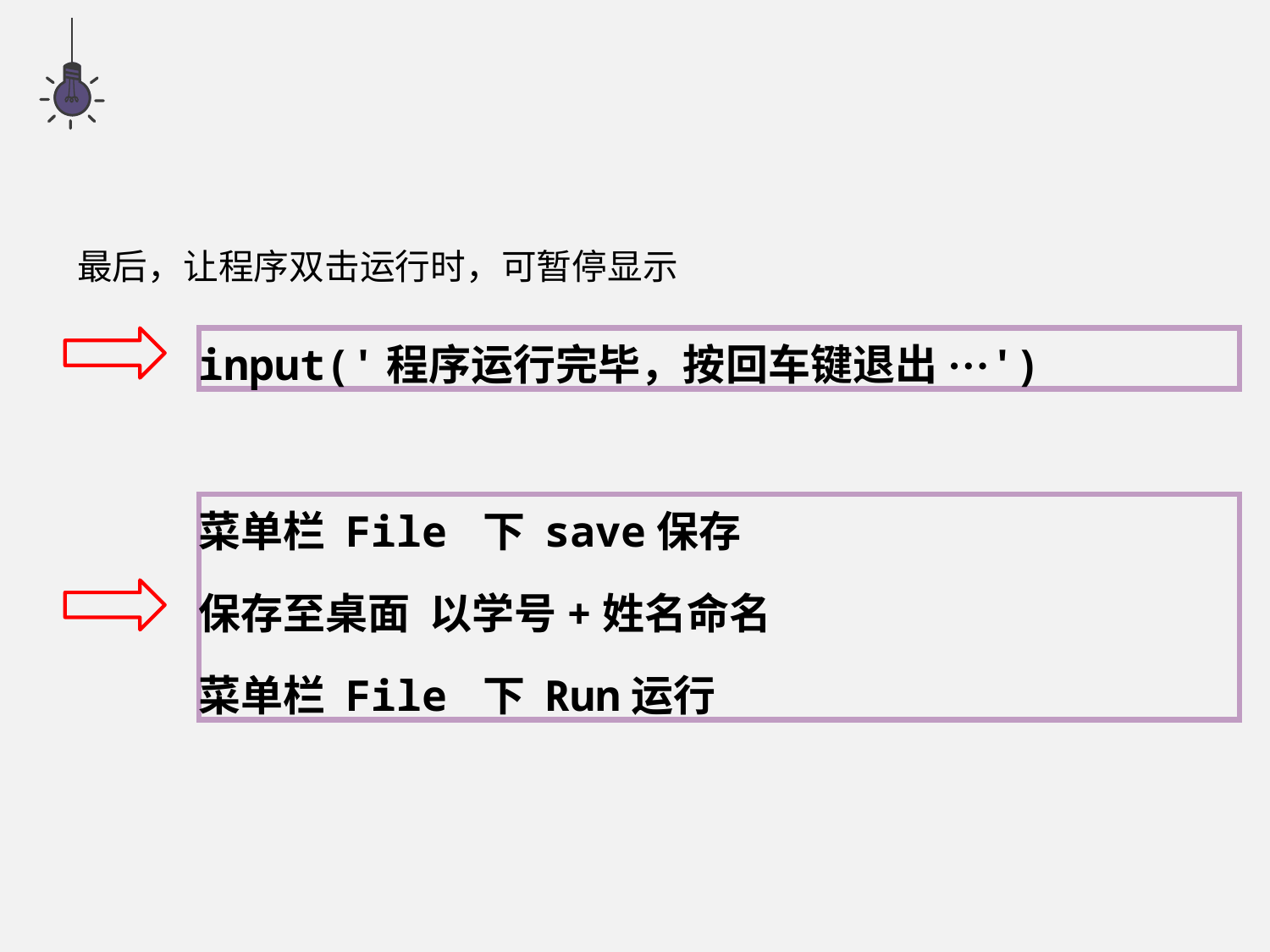

最后，让程序双击运行时，可暂停显示

input('程序运行完毕，按回车键退出···')
菜单栏 File 下 save保存
保存至桌面  以学号+姓名命名
菜单栏 File 下 Run运行